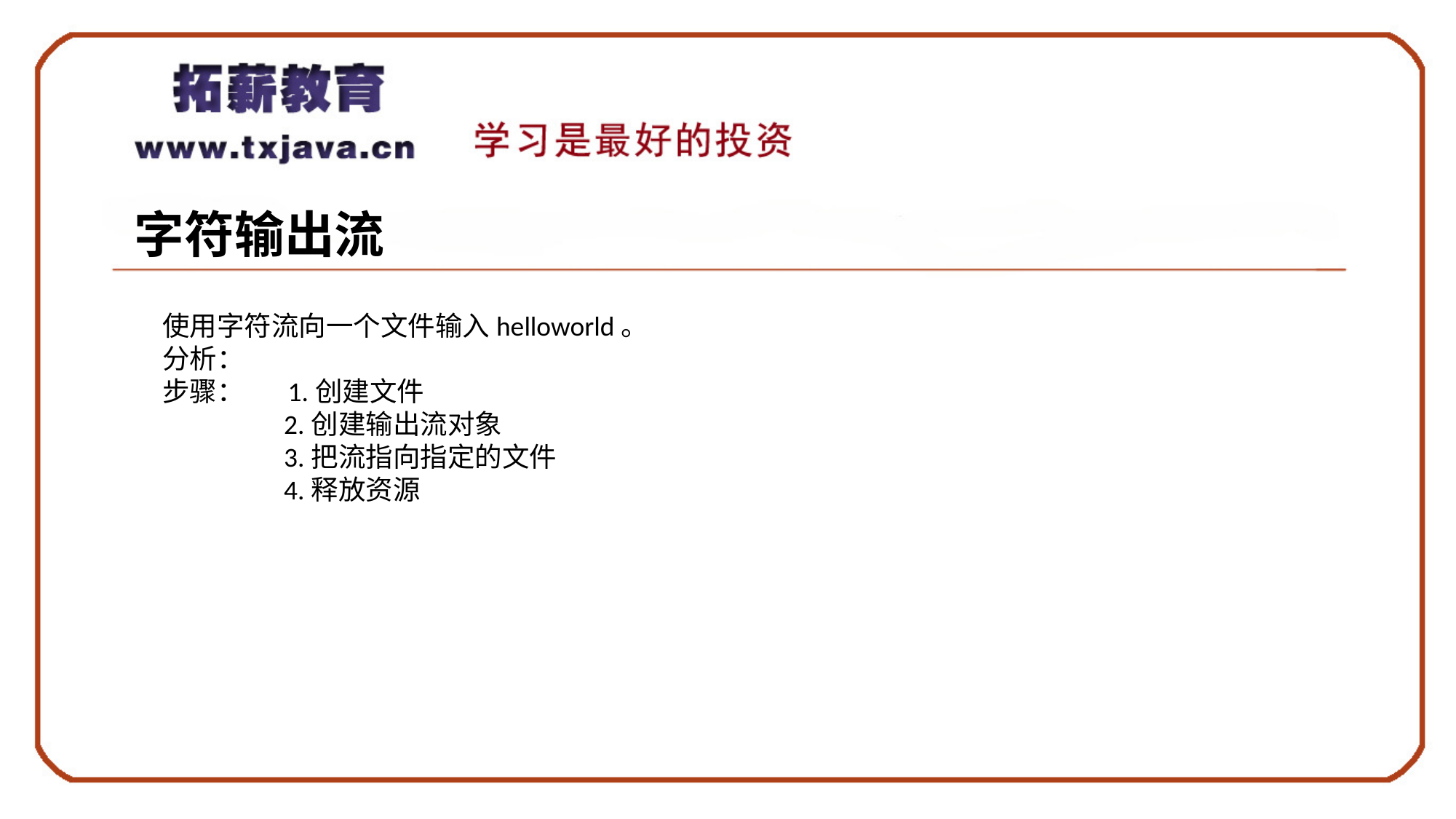

# 字符输出流
使用字符流向一个文件输入helloworld。
分析：
步骤：      1.创建文件
	  2.创建输出流对象
	  3.把流指向指定的文件
	  4.释放资源